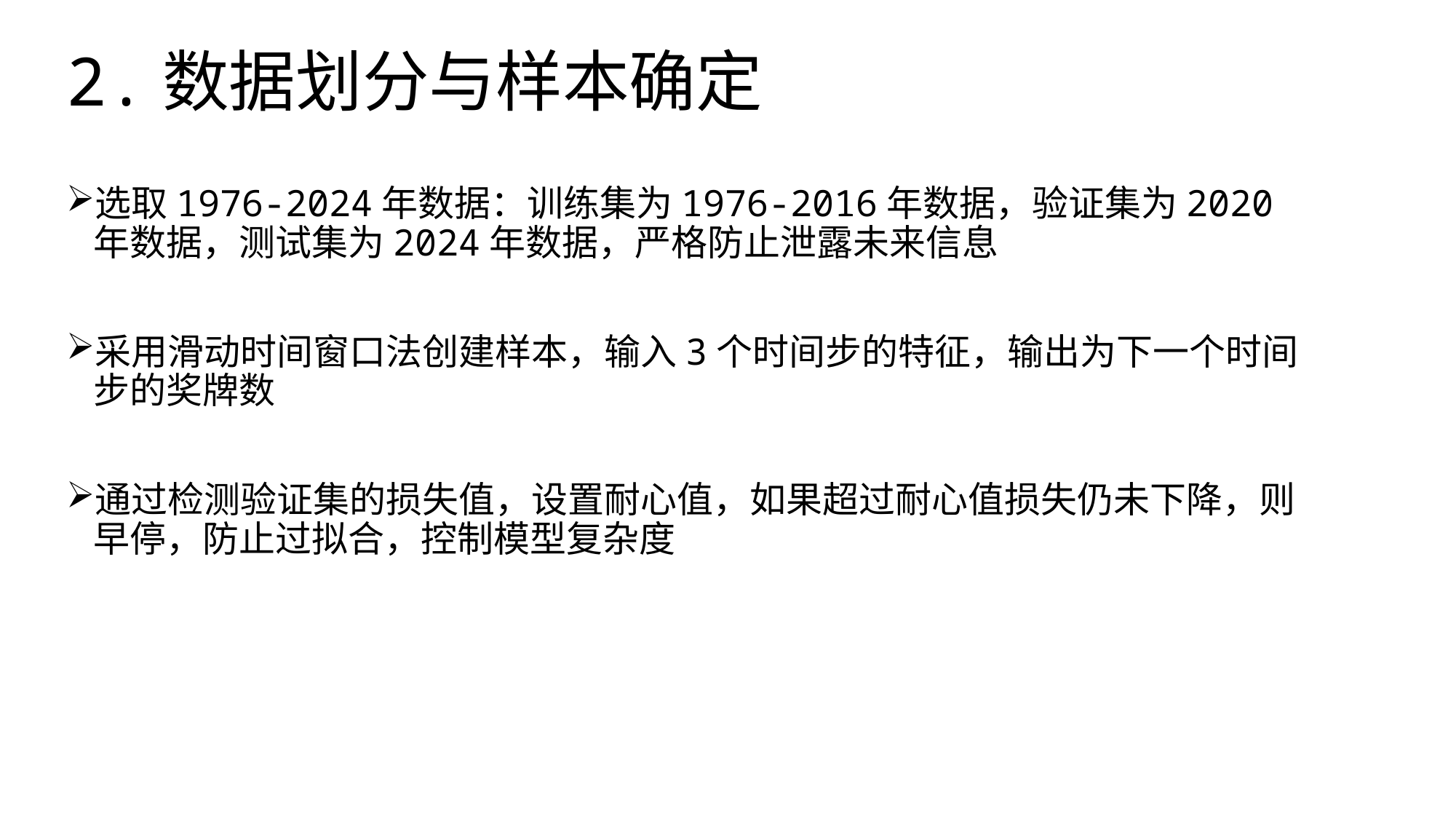

# 2.数据划分与样本确定
选取1976-2024年数据：训练集为1976-2016年数据，验证集为2020年数据，测试集为2024年数据，严格防止泄露未来信息

采用滑动时间窗口法创建样本，输入3个时间步的特征，输出为下一个时间步的奖牌数

通过检测验证集的损失值，设置耐心值，如果超过耐心值损失仍未下降，则早停，防止过拟合，控制模型复杂度